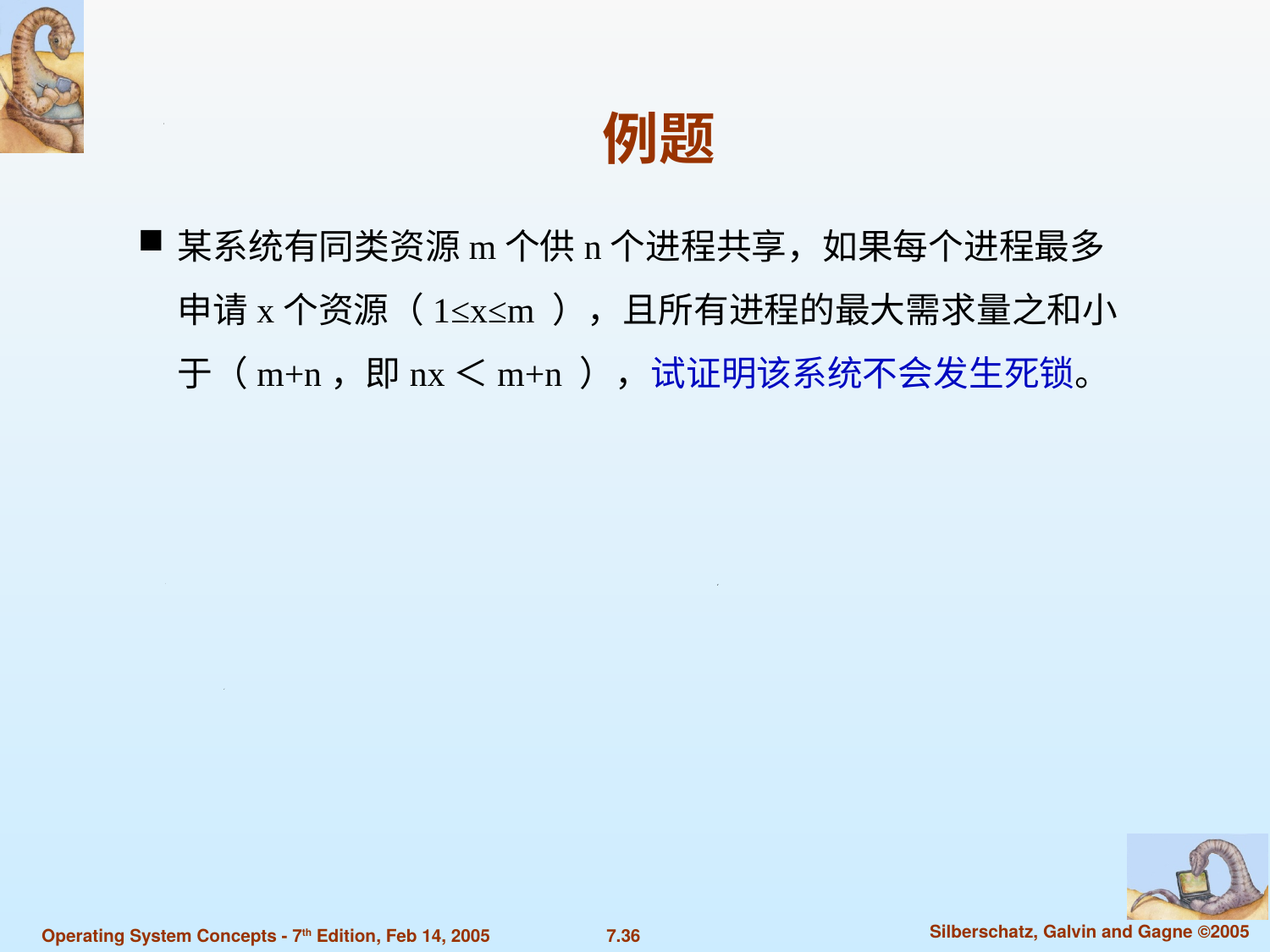

例题
某系统有同类资源m个供n个进程共享，如果每个进程最多申请x个资源（1≤x≤m ），且所有进程的最大需求量之和小于（m+n，即nx＜m+n ），试证明该系统不会发生死锁。